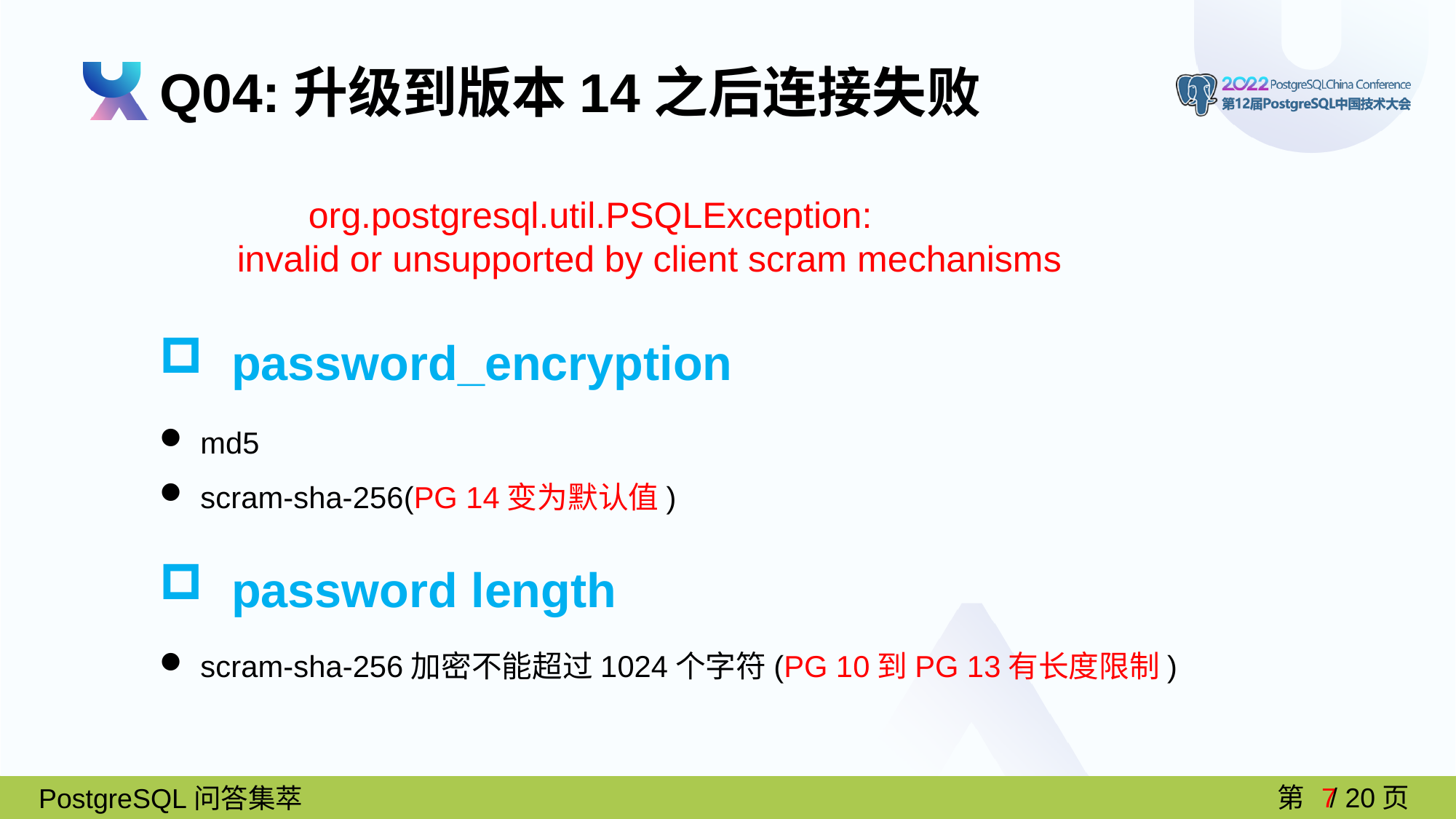

Q04:升级到版本14之后连接失败
       org.postgresql.util.PSQLException:
invalid or unsupported by client scram mechanisms
  password_encryption
md5
scram-sha-256(PG 14变为默认值)
  password length
scram-sha-256加密不能超过1024个字符(PG 10到PG 13有长度限制)